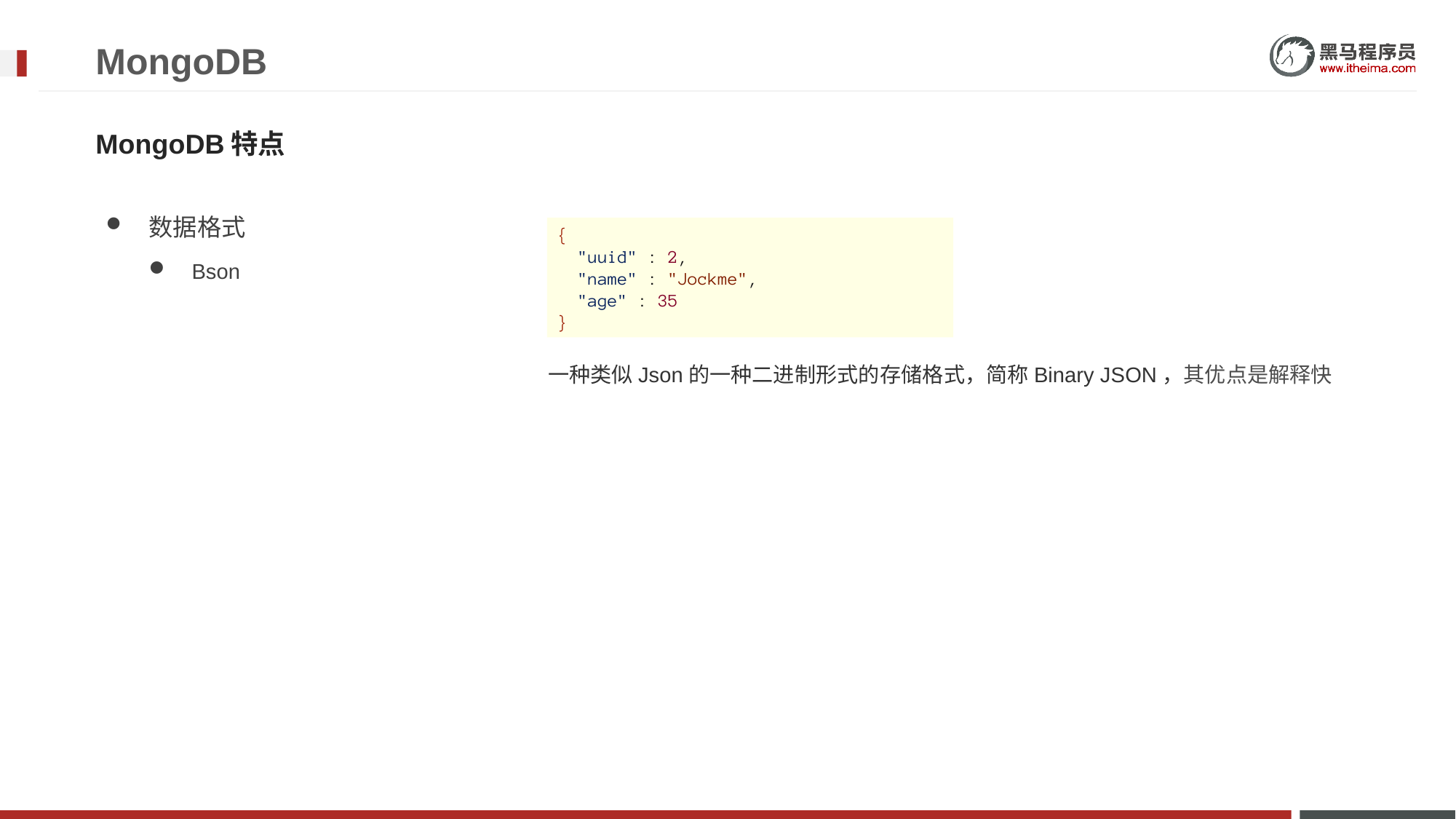

# MongoDB
MongoDB特点
数据格式
Bson

{
  "uuid" : 2,
  "name" : "Jockme",
  "age" : 35
}
一种类似Json的一种二进制形式的存储格式，简称Binary JSON，其优点是解释快